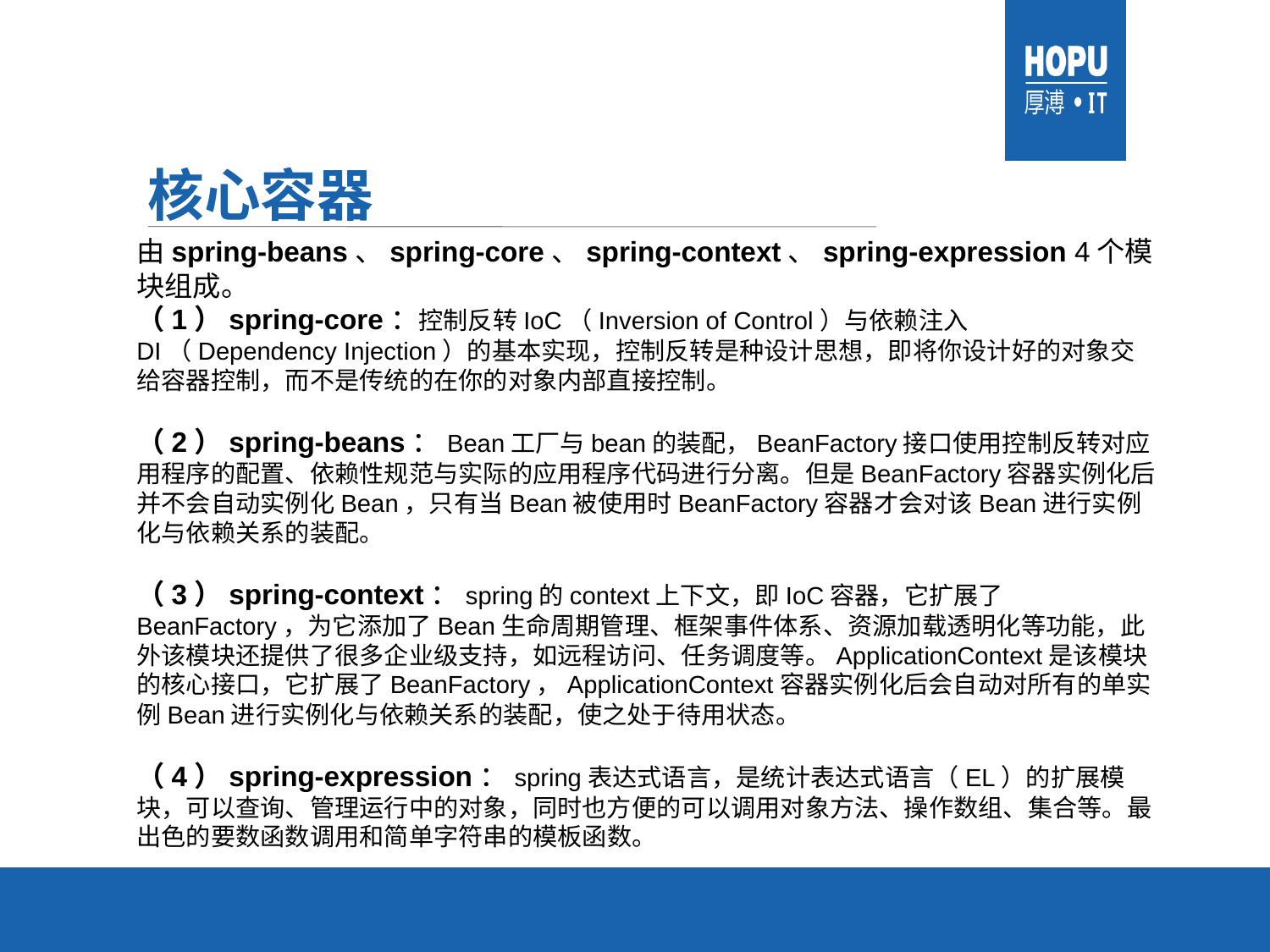

# 核心容器
由spring-beans、spring-core、spring-context、spring-expression 4个模块组成。
（1）spring-core：控制反转IoC（Inversion of Control）与依赖注入DI（Dependency Injection）的基本实现，控制反转是种设计思想，即将你设计好的对象交给容器控制，而不是传统的在你的对象内部直接控制。

（2）spring-beans：Bean工厂与bean的装配，BeanFactory接口使用控制反转对应用程序的配置、依赖性规范与实际的应用程序代码进行分离。但是BeanFactory容器实例化后并不会自动实例化Bean，只有当Bean被使用时BeanFactory容器才会对该Bean进行实例化与依赖关系的装配。

（3）spring-context：spring的context上下文，即IoC容器，它扩展了BeanFactory，为它添加了Bean生命周期管理、框架事件体系、资源加载透明化等功能，此外该模块还提供了很多企业级支持，如远程访问、任务调度等。ApplicationContext是该模块的核心接口，它扩展了BeanFactory，ApplicationContext容器实例化后会自动对所有的单实例Bean进行实例化与依赖关系的装配，使之处于待用状态。

（4）spring-expression：spring表达式语言，是统计表达式语言（EL）的扩展模块，可以查询、管理运行中的对象，同时也方便的可以调用对象方法、操作数组、集合等。最出色的要数函数调用和简单字符串的模板函数。